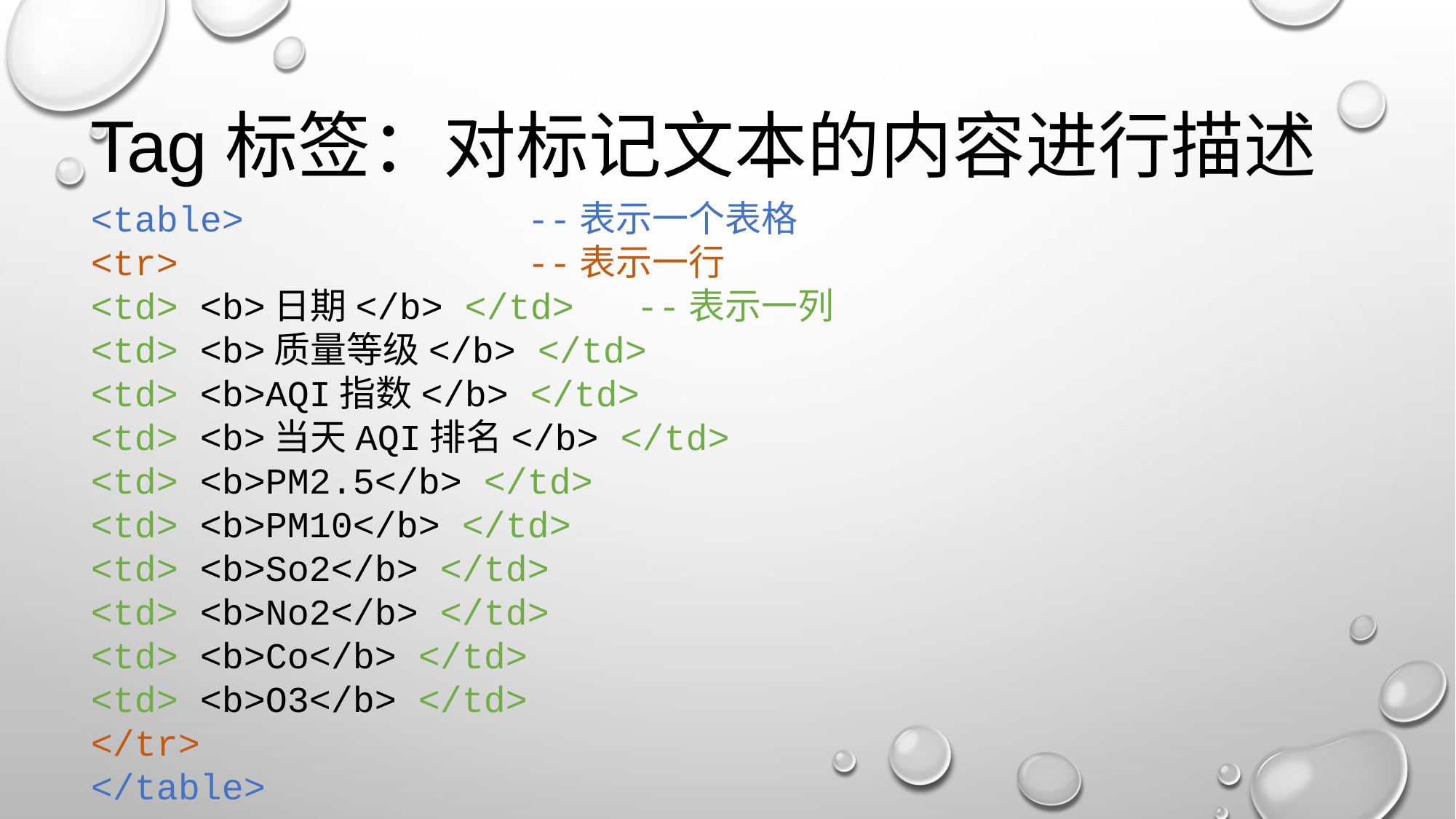

# Tag标签：对标记文本的内容进行描述
<table>			--表示一个表格
<tr>				--表示一行
<td> <b>日期</b> </td>	--表示一列
<td> <b>质量等级</b> </td>
<td> <b>AQI指数</b> </td>
<td> <b>当天AQI排名</b> </td>
<td> <b>PM2.5</b> </td>
<td> <b>PM10</b> </td>
<td> <b>So2</b> </td>
<td> <b>No2</b> </td>
<td> <b>Co</b> </td>
<td> <b>O3</b> </td>
</tr>
</table>